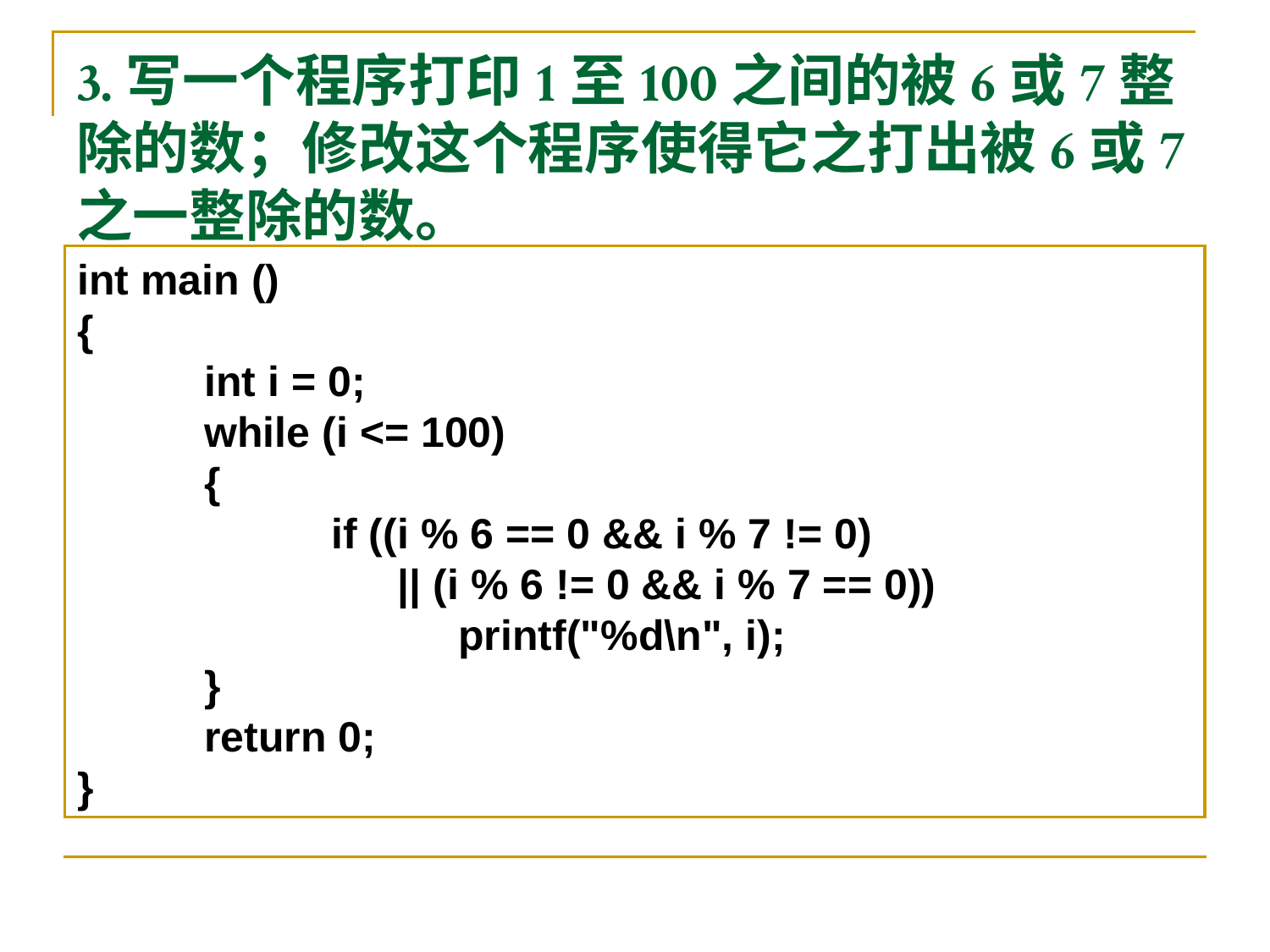

# 3.写一个程序打印1至100之间的被6或7整除的数；修改这个程序使得它之打出被6或7之一整除的数。
int main ()
{
	int i = 0;
	while (i <= 100)
	{
		if ((i % 6 == 0 && i % 7 != 0)
                           || (i % 6 != 0 && i % 7 == 0))
			printf("%d\n", i);
	}
	return 0;
}